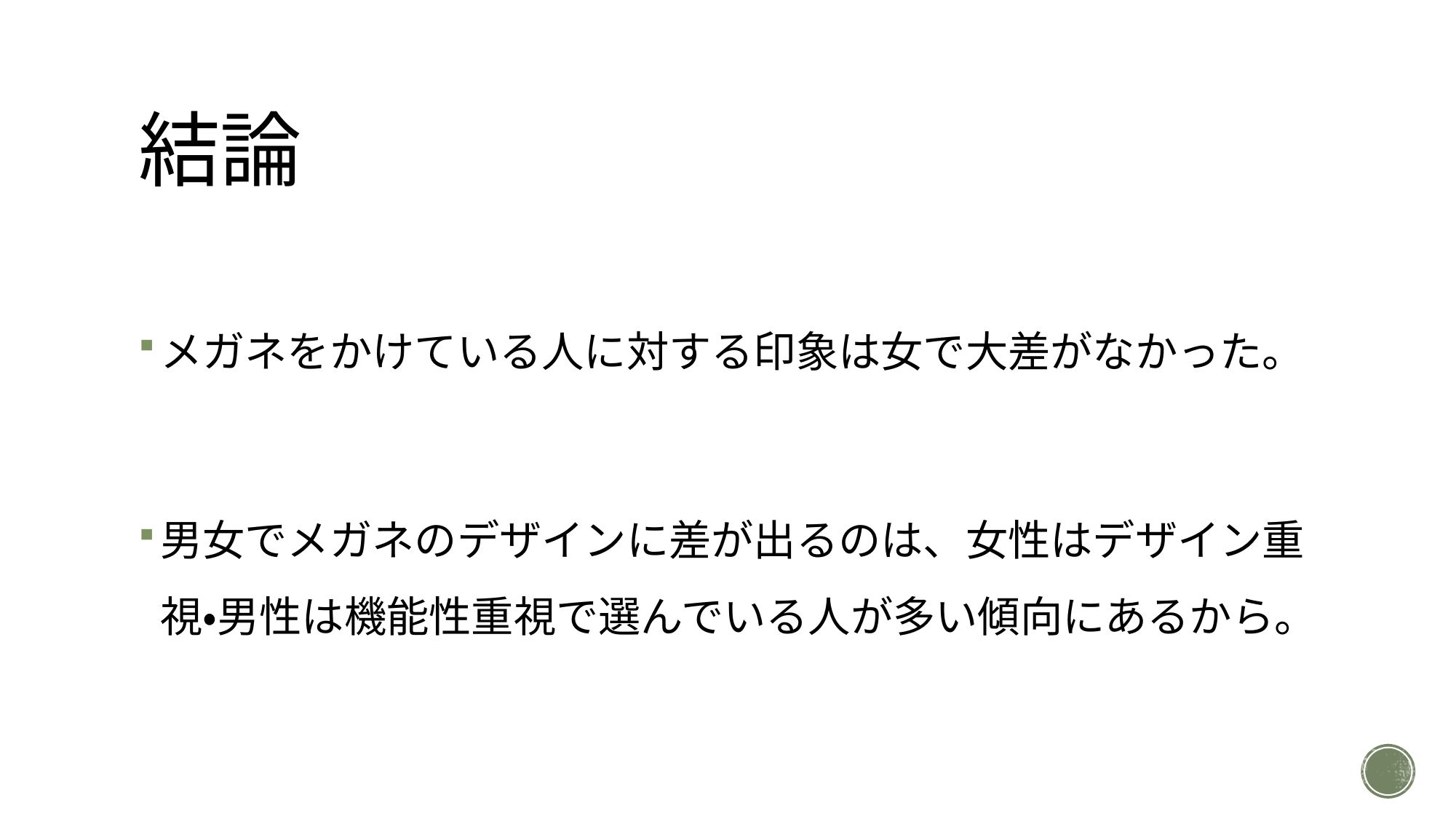

# 結論

メガネをかけている人に対する印象は女で大差がなかった。

男女でメガネのデザインに差が出るのは、女性はデザイン重視・男性は機能性重視で選んでいる人が多い傾向にあるから。